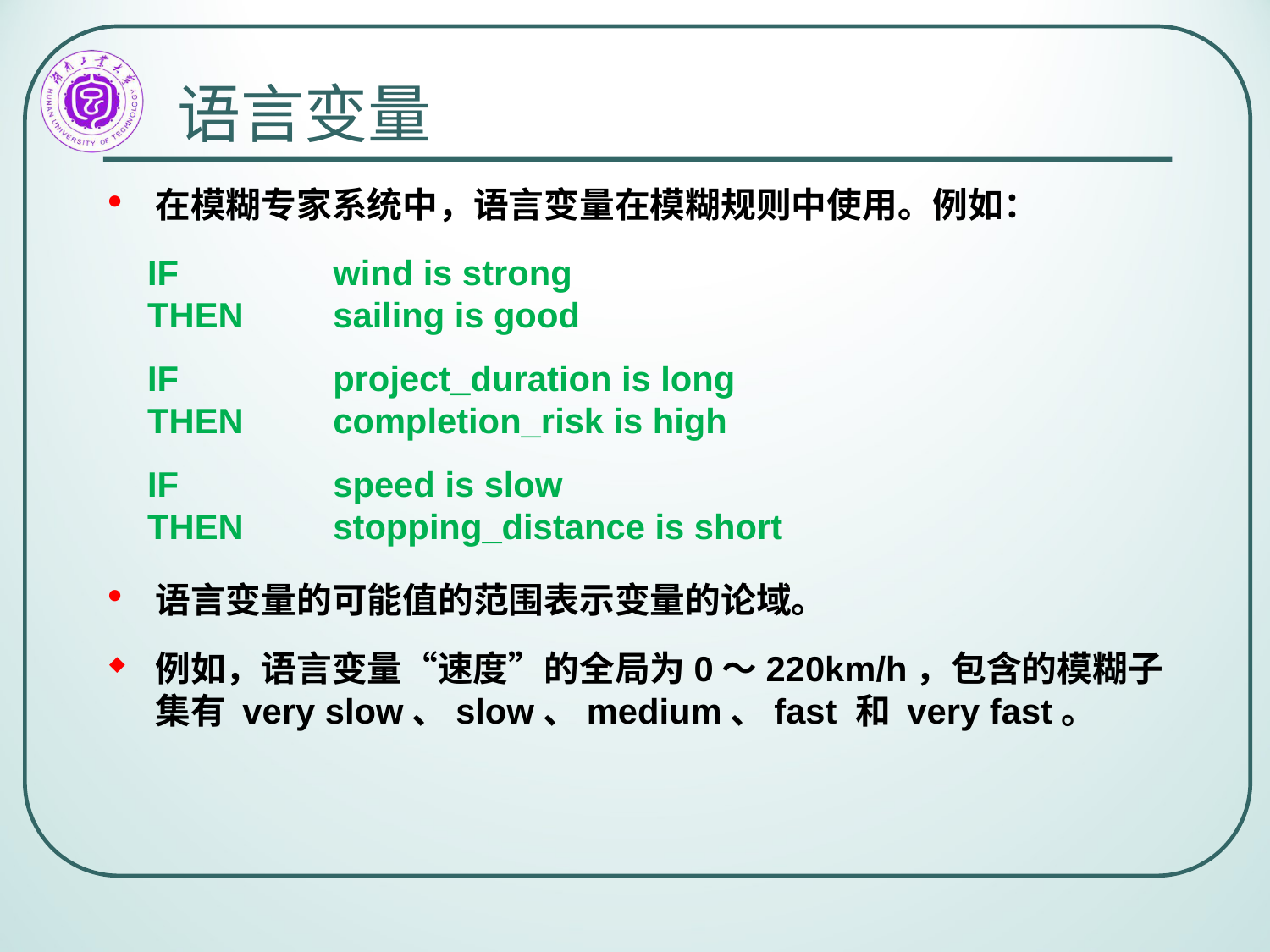

# 语言变量
在模糊专家系统中，语言变量在模糊规则中使用。例如：

语言变量的可能值的范围表示变量的论域。

例如，语言变量“速度”的全局为0～220km/h，包含的模糊子集有 very slow、slow、medium、fast 和 very fast。

IF 	wind is strong
THEN 	sailing is good

IF 	project_duration is long
THEN 	completion_risk is high

IF 	speed is slow
THEN 	stopping_distance is short